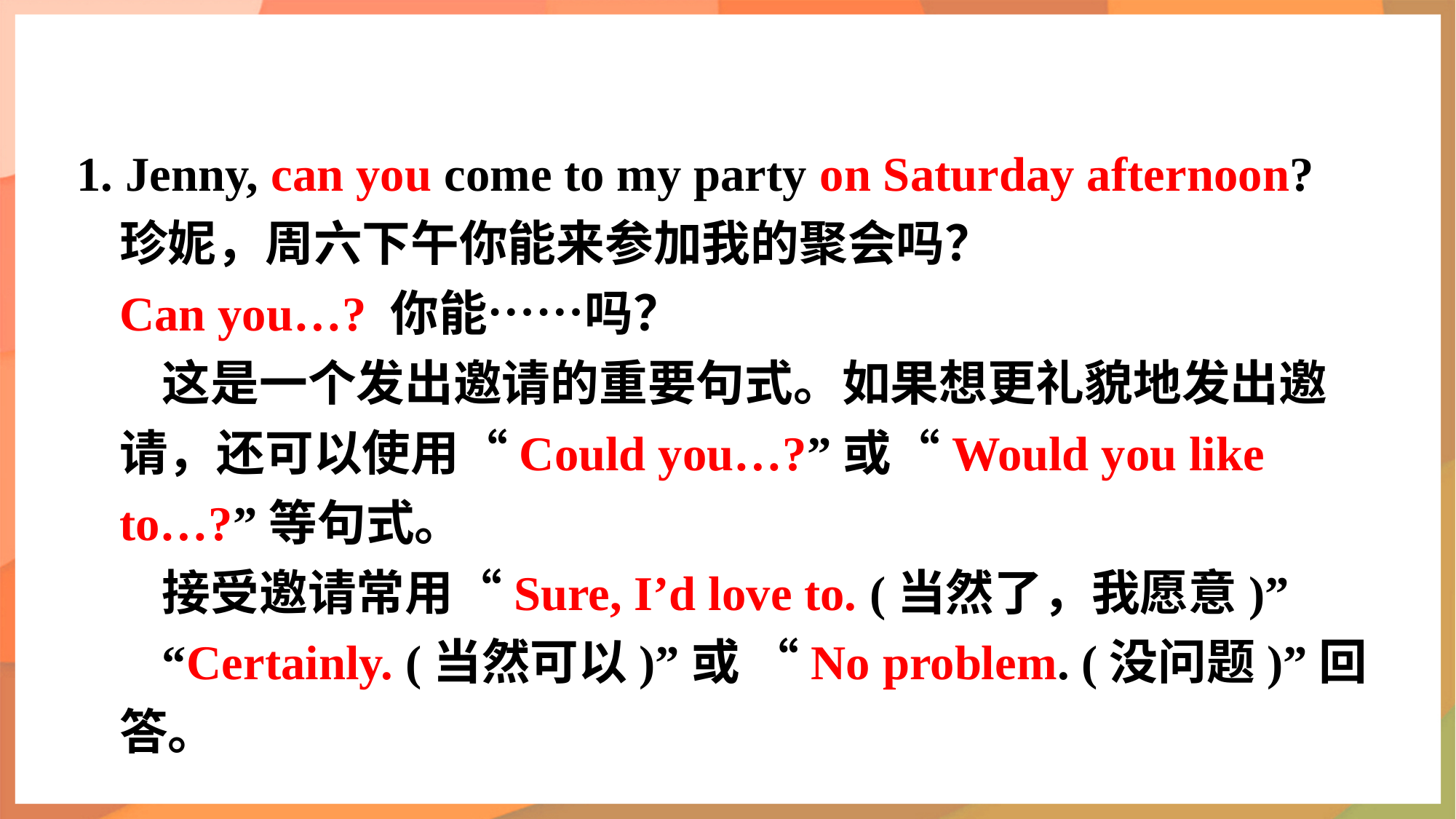

1. Jenny, can you come to my party on Saturday afternoon?
珍妮，周六下午你能来参加我的聚会吗？
Can you…? 你能……吗？
这是一个发出邀请的重要句式。如果想更礼貌地发出邀请，还可以使用“Could you…?”或“Would you like to…?”等句式。
接受邀请常用“Sure, I’d love to. (当然了，我愿意)”
“Certainly. (当然可以)”或 “No problem. (没问题)”回答。